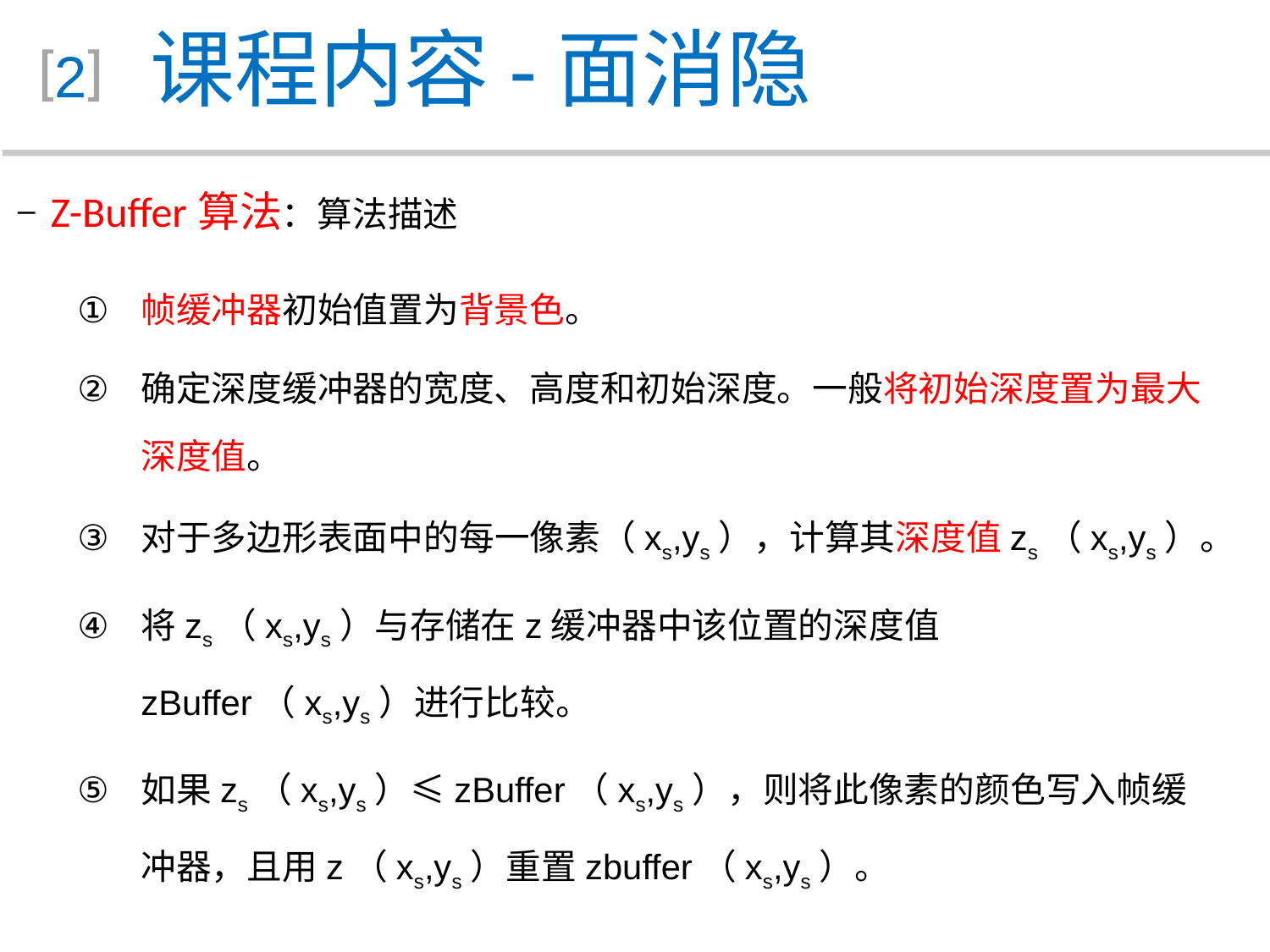

课程内容-面消隐
2

  Z-Buffer算法：算法描述

帧缓冲器初始值置为背景色。
确定深度缓冲器的宽度、高度和初始深度。一般将初始深度置为最大深度值。
对于多边形表面中的每一像素（xs,ys），计算其深度值zs（xs,ys）。
将zs（xs,ys）与存储在z缓冲器中该位置的深度值zBuffer（xs,ys）进行比较。
如果zs（xs,ys）≤zBuffer（xs,ys），则将此像素的颜色写入帧缓冲器，且用z（xs,ys）重置zbuffer（xs,ys）。